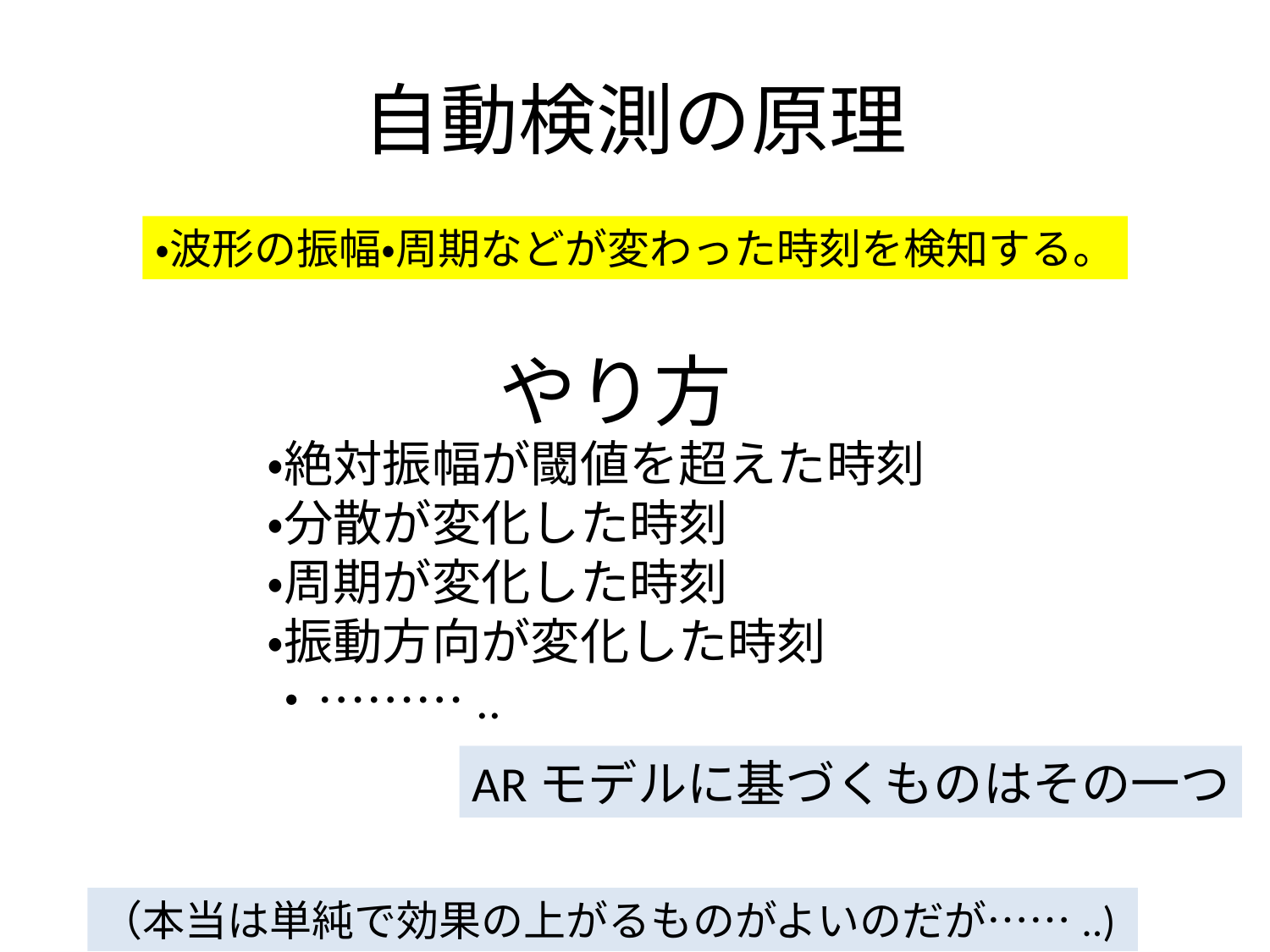

# 自動検測の原理
・波形の振幅・周期などが変わった時刻を検知する。
やり方
・絶対振幅が閾値を超えた時刻
・分散が変化した時刻
・周期が変化した時刻
・振動方向が変化した時刻
・………..
ARモデルに基づくものはその一つ
（本当は単純で効果の上がるものがよいのだが……..)